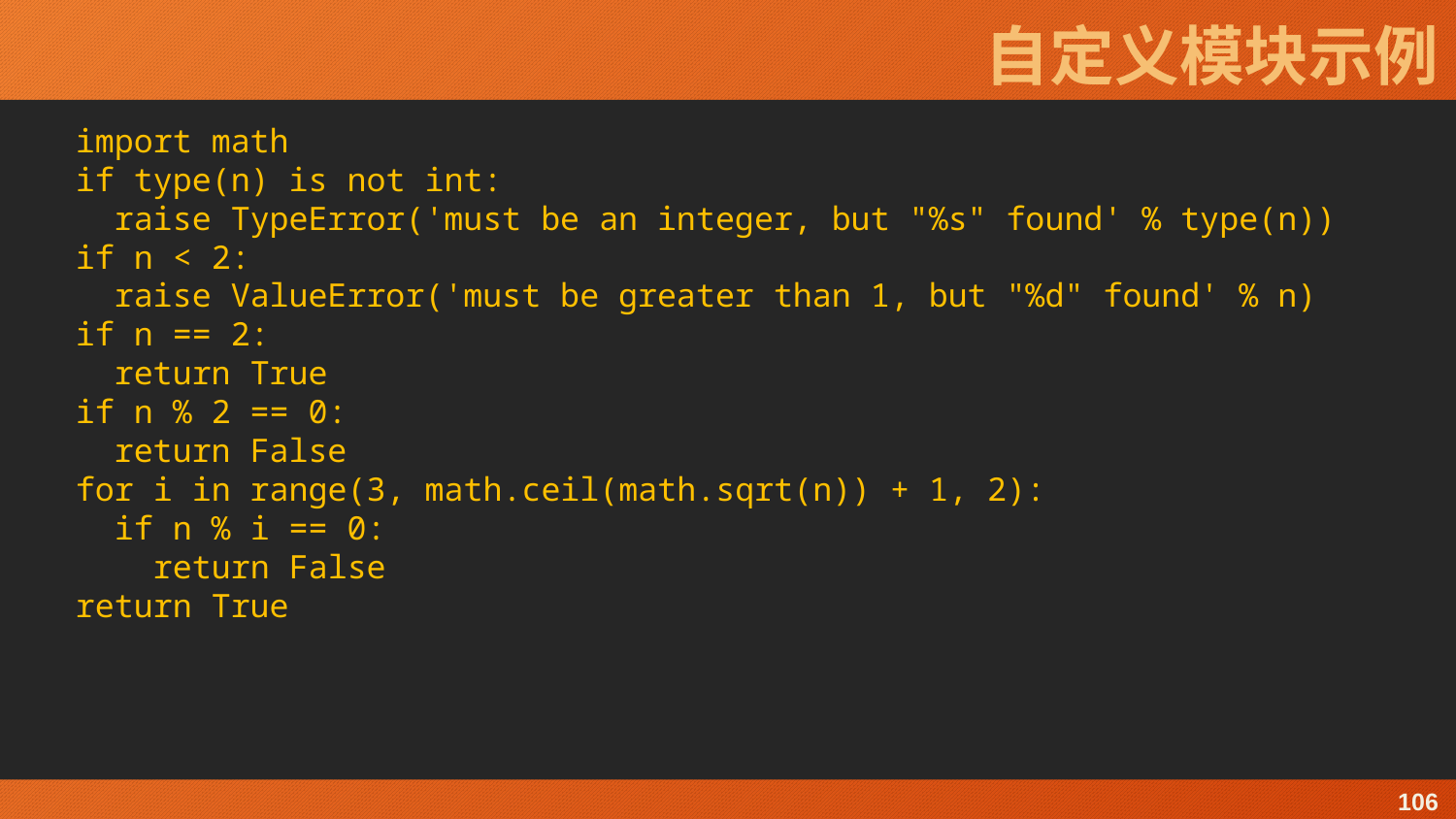

# 自定义模块示例
  import math
  if type(n) is not int:
    raise TypeError('must be an integer, but "%s" found' % type(n))
  if n < 2:
    raise ValueError('must be greater than 1, but "%d" found' % n)
  if n == 2:
    return True
  if n % 2 == 0:
    return False
  for i in range(3, math.ceil(math.sqrt(n)) + 1, 2):
    if n % i == 0:
      return False
  return True
106